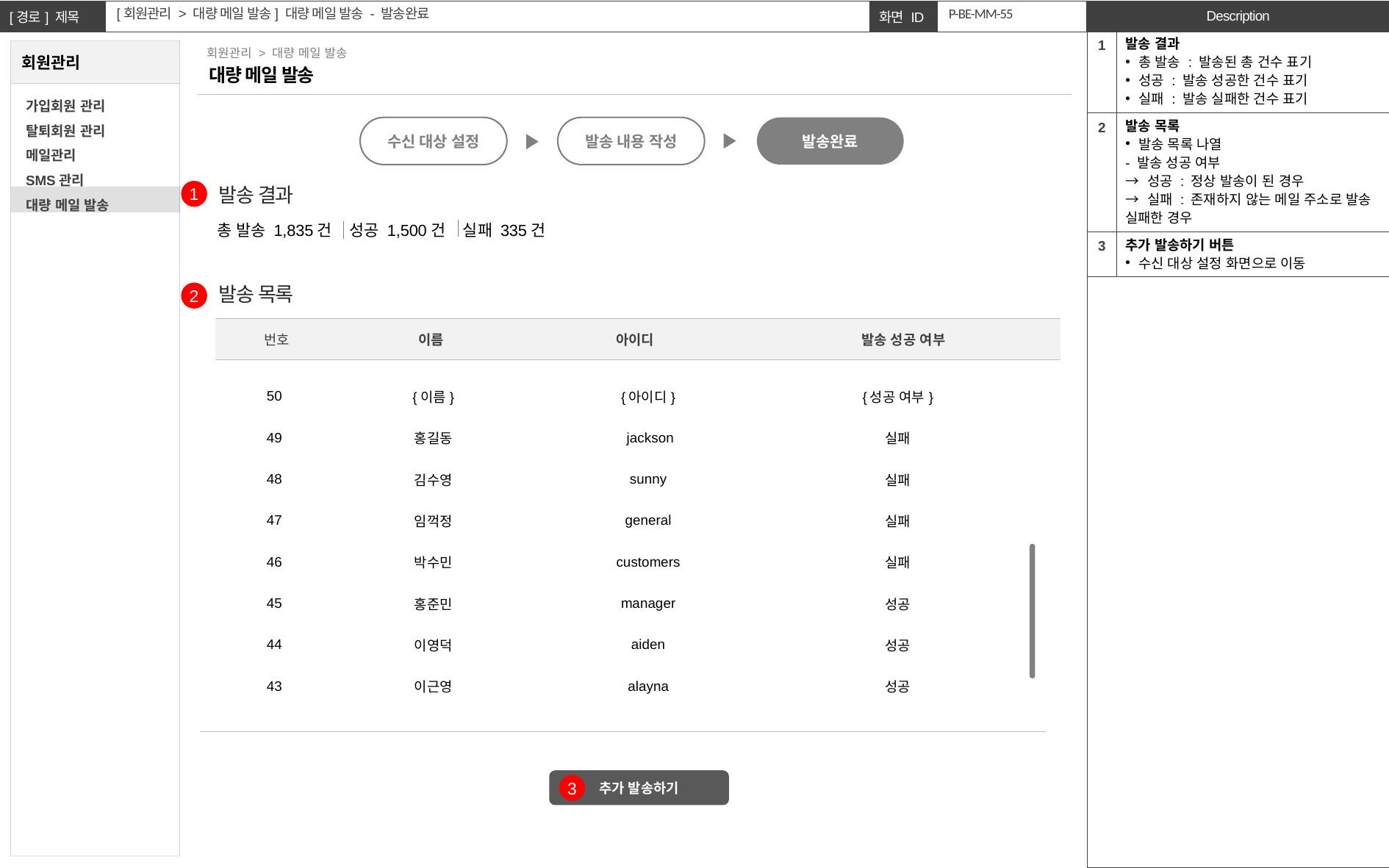

[회원관리 > 대량 메일 발송] 대량 메일 발송 - 발송완료
# P-BE-MM-55
| 1 | 발송 결과 총 발송 : 발송된 총 건수 표기 성공 : 발송 성공한 건수 표기 실패 : 발송 실패한 건수 표기 |
| --- | --- |
| 2 | 발송 목록 발송 목록 나열 - 발송 성공 여부 → 성공 : 정상 발송이 된 경우 → 실패 : 존재하지 않는 메일 주소로 발송 실패한 경우 |
| 3 | 추가 발송하기 버튼 수신 대상 설정 화면으로 이동 |
|  |  |
회원관리 > 대량 메일 발송
대량 메일 발송
수신 대상 설정
발송 내용 작성
발송완료
▶
▶
발송 결과
1

총 발송 1,835건    성공 1,500건    실패 335건
발송 목록
2
| 번호 | 이름 | 아이디 | 발송 성공 여부 |
| --- | --- | --- | --- |
| 50 | {이름} | {아이디} | {성공 여부} |
| --- | --- | --- | --- |
| 49 | 홍길동 | jackson | 실패 |
| 48 | 김수영 | sunny | 실패 |
| 47 | 임꺽정 | general | 실패 |
| 46 | 박수민 | customers | 실패 |
| 45 | 홍준민 | manager | 성공 |
| 44 | 이영덕 | aiden | 성공 |
| 43 | 이근영 | alayna | 성공 |

추가 발송하기
3